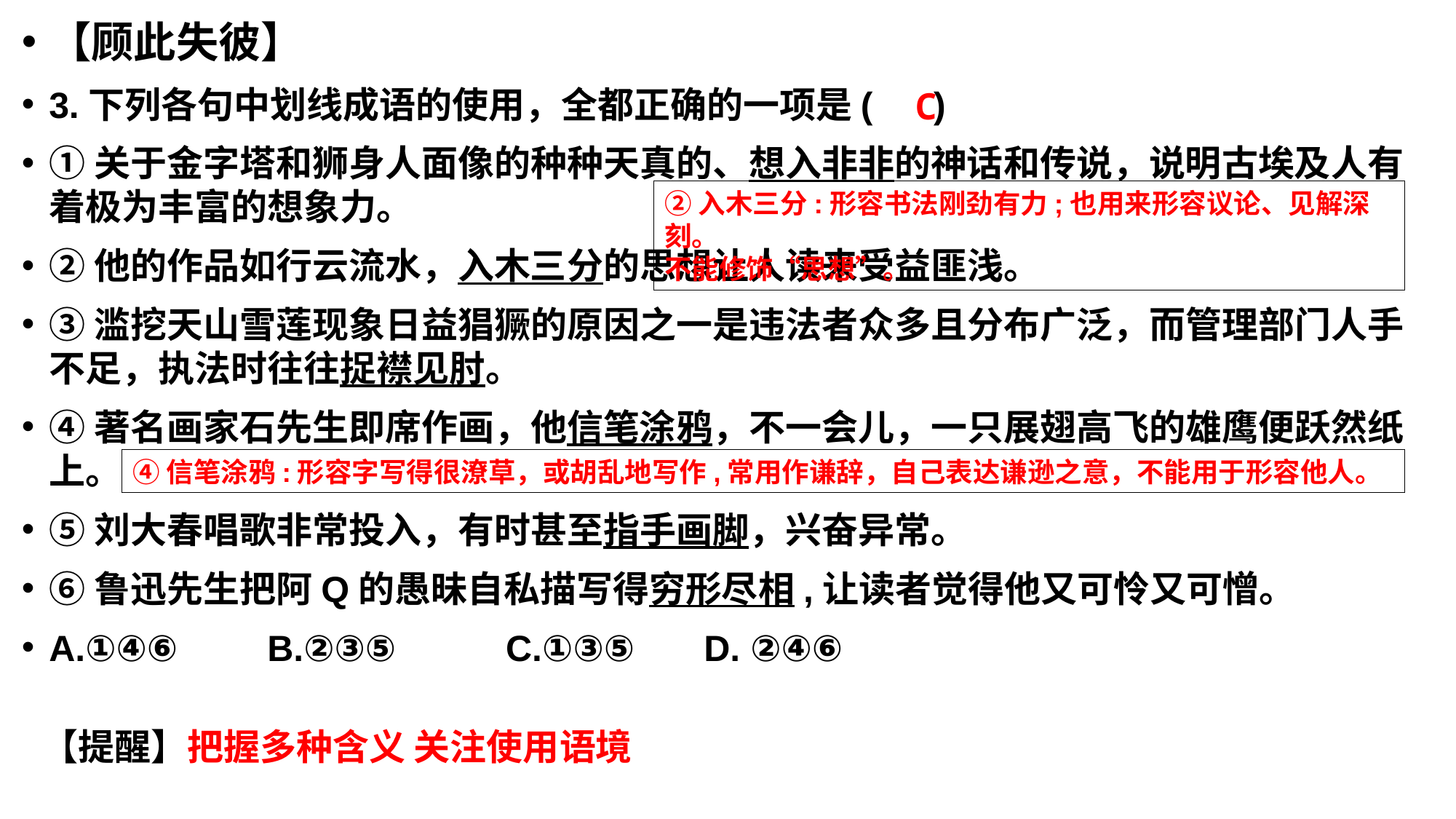

【顾此失彼】
3.下列各句中划线成语的使用，全都正确的一项是(      )
①关于金字塔和狮身人面像的种种天真的、想入非非的神话和传说，说明古埃及人有着极为丰富的想象力。
②他的作品如行云流水，入木三分的思想让人读来受益匪浅。
③滥挖天山雪莲现象日益猖獗的原因之一是违法者众多且分布广泛，而管理部门人手不足，执法时往往捉襟见肘。
④著名画家石先生即席作画，他信笔涂鸦，不一会儿，一只展翅高飞的雄鹰便跃然纸上。
⑤刘大春唱歌非常投入，有时甚至指手画脚，兴奋异常。
⑥鲁迅先生把阿Q的愚昧自私描写得穷形尽相,让读者觉得他又可怜又可憎。
A.①④⑥	B.②③⑤	  C.①③⑤	D. ②④⑥
C
②入木三分:形容书法刚劲有力;也用来形容议论、见解深刻。
不能修饰“思想”。
④信笔涂鸦:形容字写得很潦草，或胡乱地写作,常用作谦辞，自己表达谦逊之意，不能用于形容他人。
【提醒】把握多种含义 关注使用语境